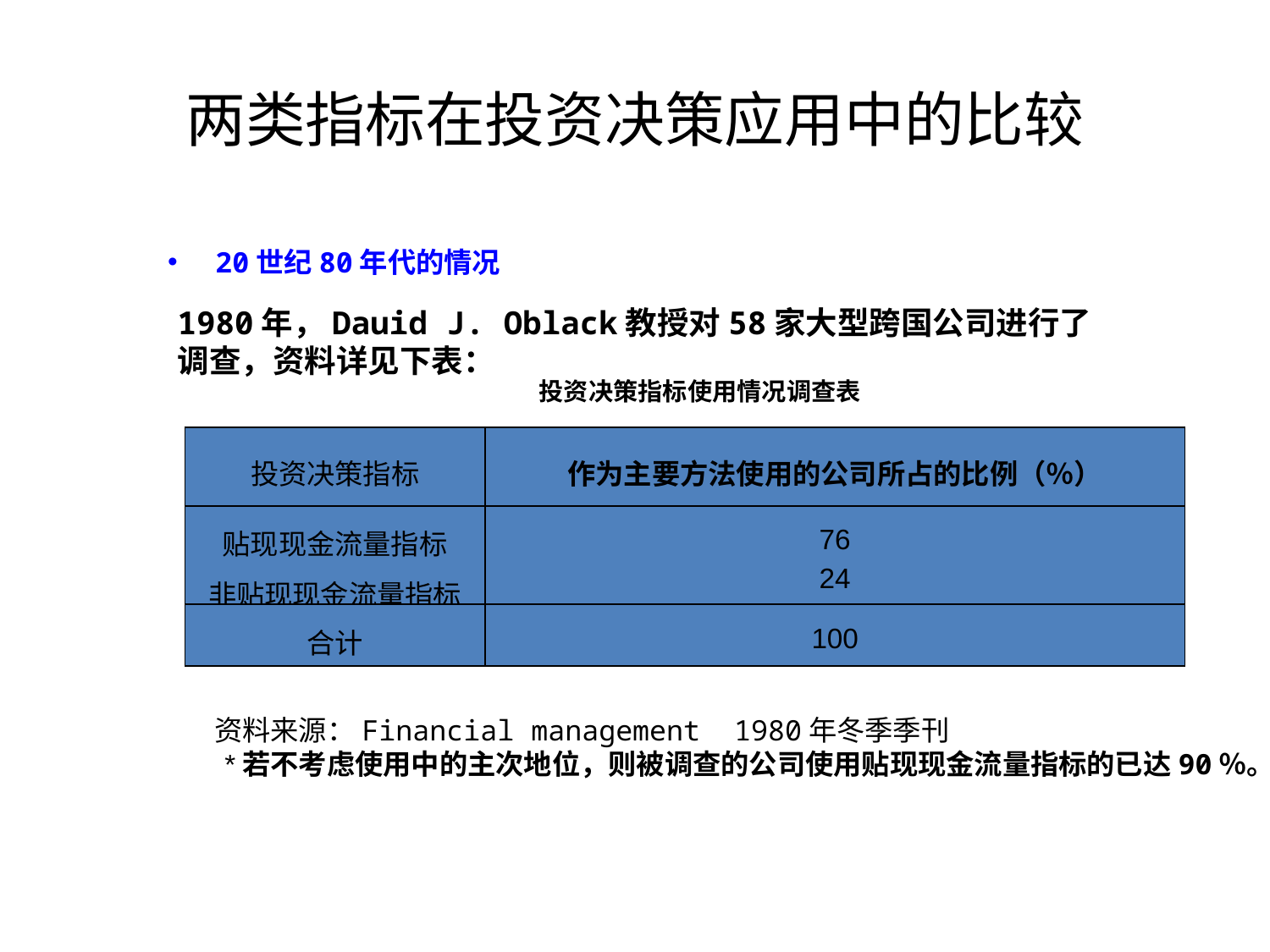

两类指标在投资决策应用中的比较
20世纪80年代的情况
1980年，Dauid J. Oblack教授对58家大型跨国公司进行了调查，资料详见下表：
投资决策指标使用情况调查表
| 投资决策指标 | 作为主要方法使用的公司所占的比例（％） |
| --- | --- |
| 贴现现金流量指标 非贴现现金流量指标 | 76 24 |
| 合计 | 100 |
资料来源：Financial management  1980年冬季季刊
*若不考虑使用中的主次地位，则被调查的公司使用贴现现金流量指标的已达90％。